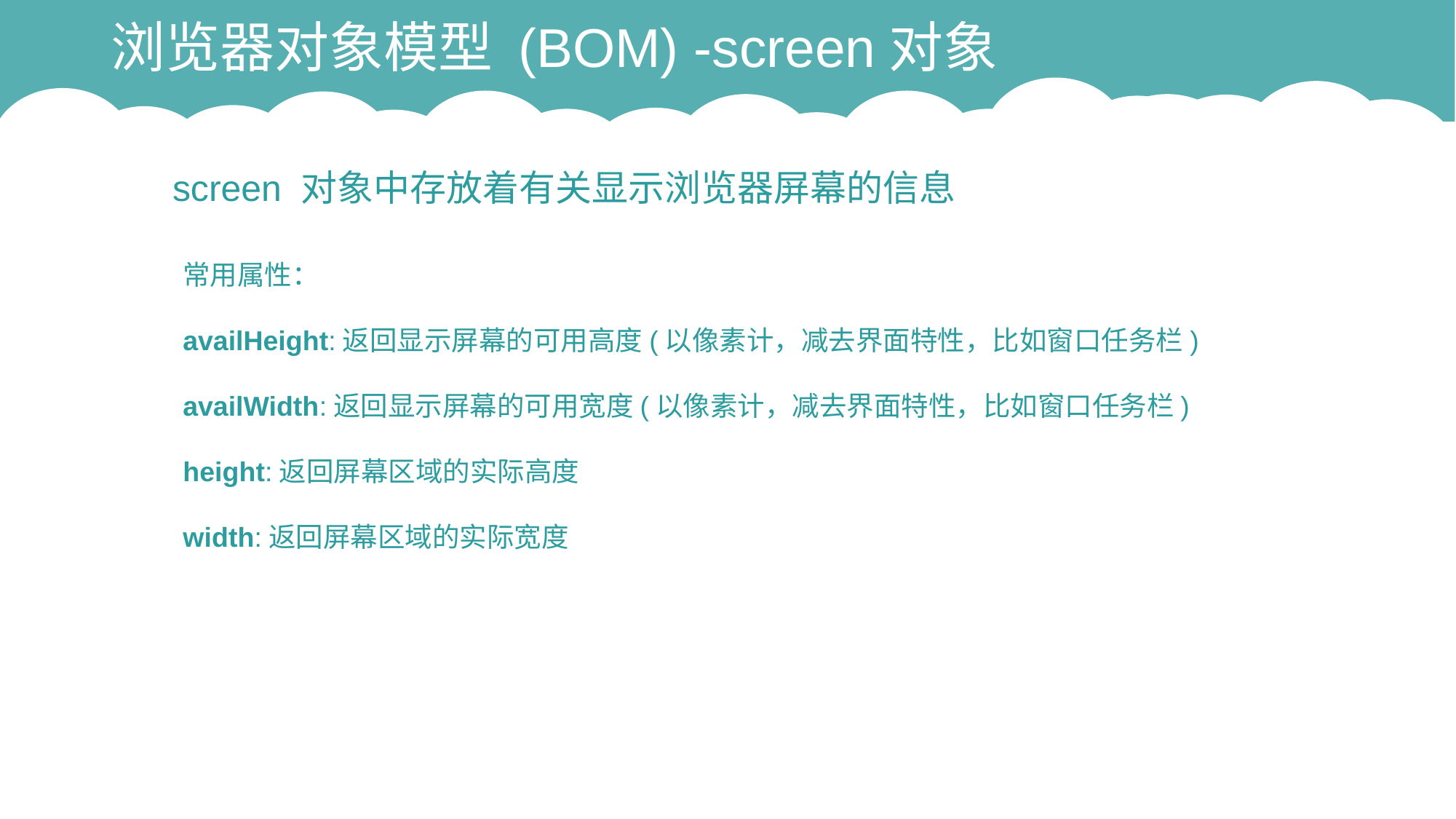

# 浏览器对象模型 (BOM) -screen对象
screen 对象中存放着有关显示浏览器屏幕的信息
常用属性：

availHeight:返回显示屏幕的可用高度(以像素计，减去界面特性，比如窗口任务栏)

availWidth:返回显示屏幕的可用宽度(以像素计，减去界面特性，比如窗口任务栏)

height:返回屏幕区域的实际高度

width:返回屏幕区域的实际宽度